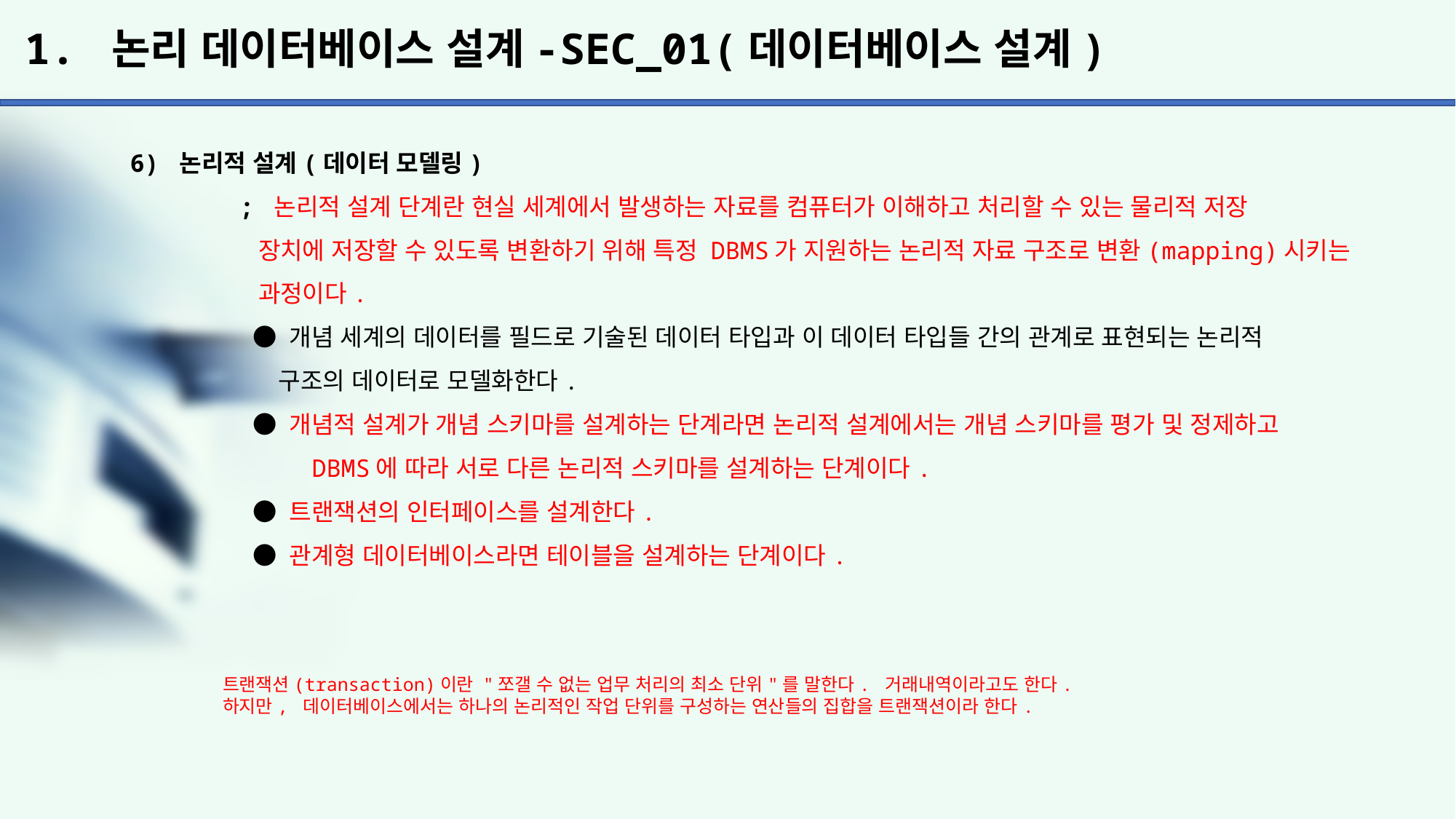

# 1. 논리 데이터베이스 설계-SEC_01(데이터베이스 설계)
6) 논리적 설계(데이터 모델링)
	; 논리적 설계 단계란 현실 세계에서 발생하는 자료를 컴퓨터가 이해하고 처리할 수 있는 물리적 저장
	  장치에 저장할 수 있도록 변환하기 위해 특정 DBMS가 지원하는 논리적 자료 구조로 변환(mapping)시키는
	  과정이다.
	  ● 개념 세계의 데이터를 필드로 기술된 데이터 타입과 이 데이터 타입들 간의 관계로 표현되는 논리적
	     구조의 데이터로 모델화한다.
	  ● 개념적 설계가 개념 스키마를 설계하는 단계라면 논리적 설계에서는 개념 스키마를 평가 및 정제하고
	     DBMS에 따라 서로 다른 논리적 스키마를 설계하는 단계이다.
	  ● 트랜잭션의 인터페이스를 설계한다.
	  ● 관계형 데이터베이스라면 테이블을 설계하는 단계이다.
트랜잭션(transaction)이란 "쪼갤 수 없는 업무 처리의 최소 단위"를 말한다. 거래내역이라고도 한다.
하지만, 데이터베이스에서는 하나의 논리적인 작업 단위를 구성하는 연산들의 집합을 트랜잭션이라 한다.